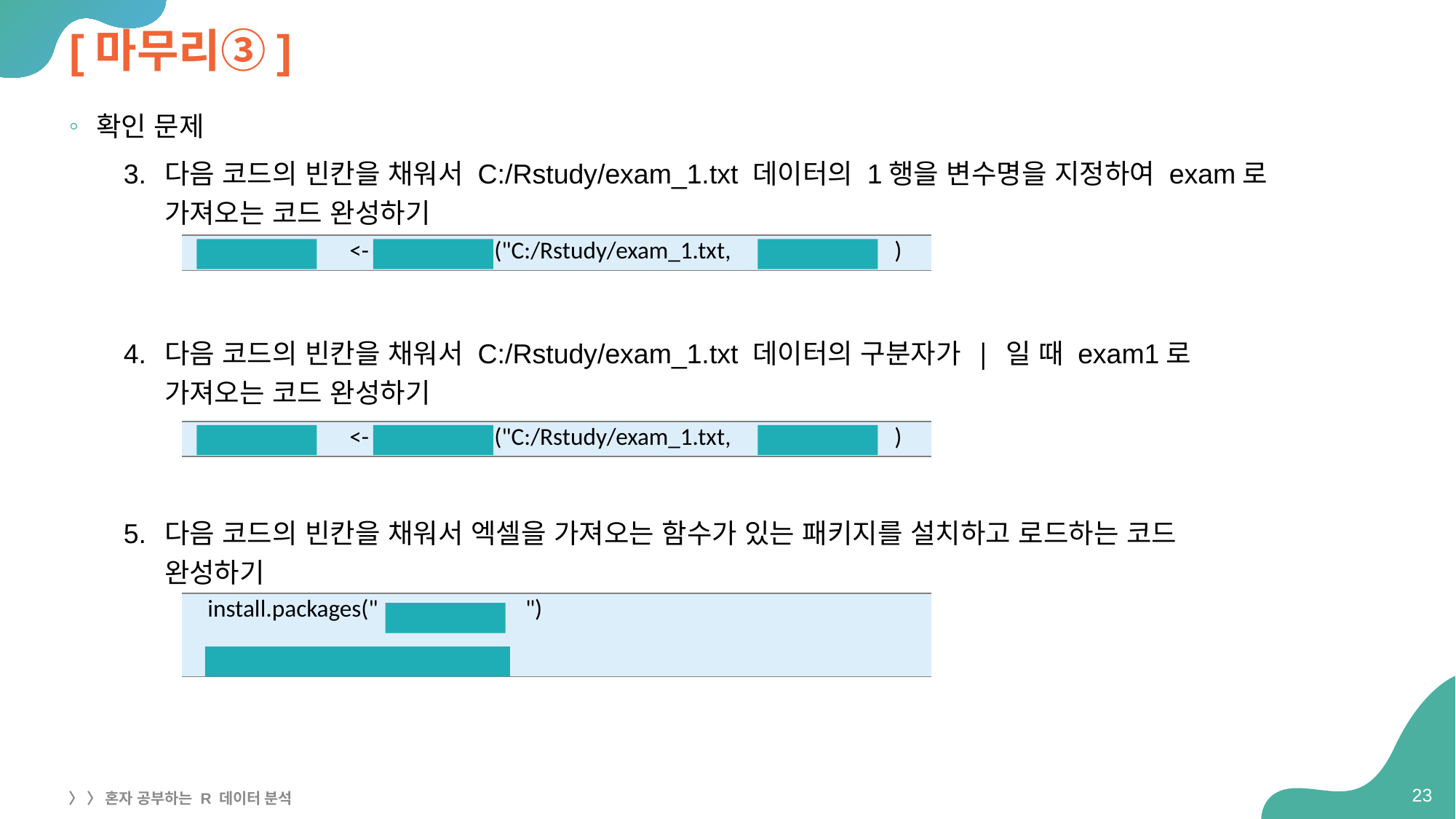

# [마무리③]
확인 문제
다음 코드의 빈칸을 채워서 C:/Rstudy/exam_1.txt 데이터의 1행을 변수명을 지정하여 exam로
가져오는 코드 완성하기

다음 코드의 빈칸을 채워서 C:/Rstudy/exam_1.txt 데이터의 구분자가 | 일 때 exam1로
가져오는 코드 완성하기

다음 코드의 빈칸을 채워서 엑셀을 가져오는 함수가 있는 패키지를 설치하고 로드하는 코드
완성하기
| <- ("C:/Rstudy/exam\_1.txt, ) |
| --- |

| <- ("C:/Rstudy/exam\_1.txt, ) |
| --- |

| install.packages(" ") |
| --- |

23
〉 〉 혼자 공부하는 R 데이터 분석